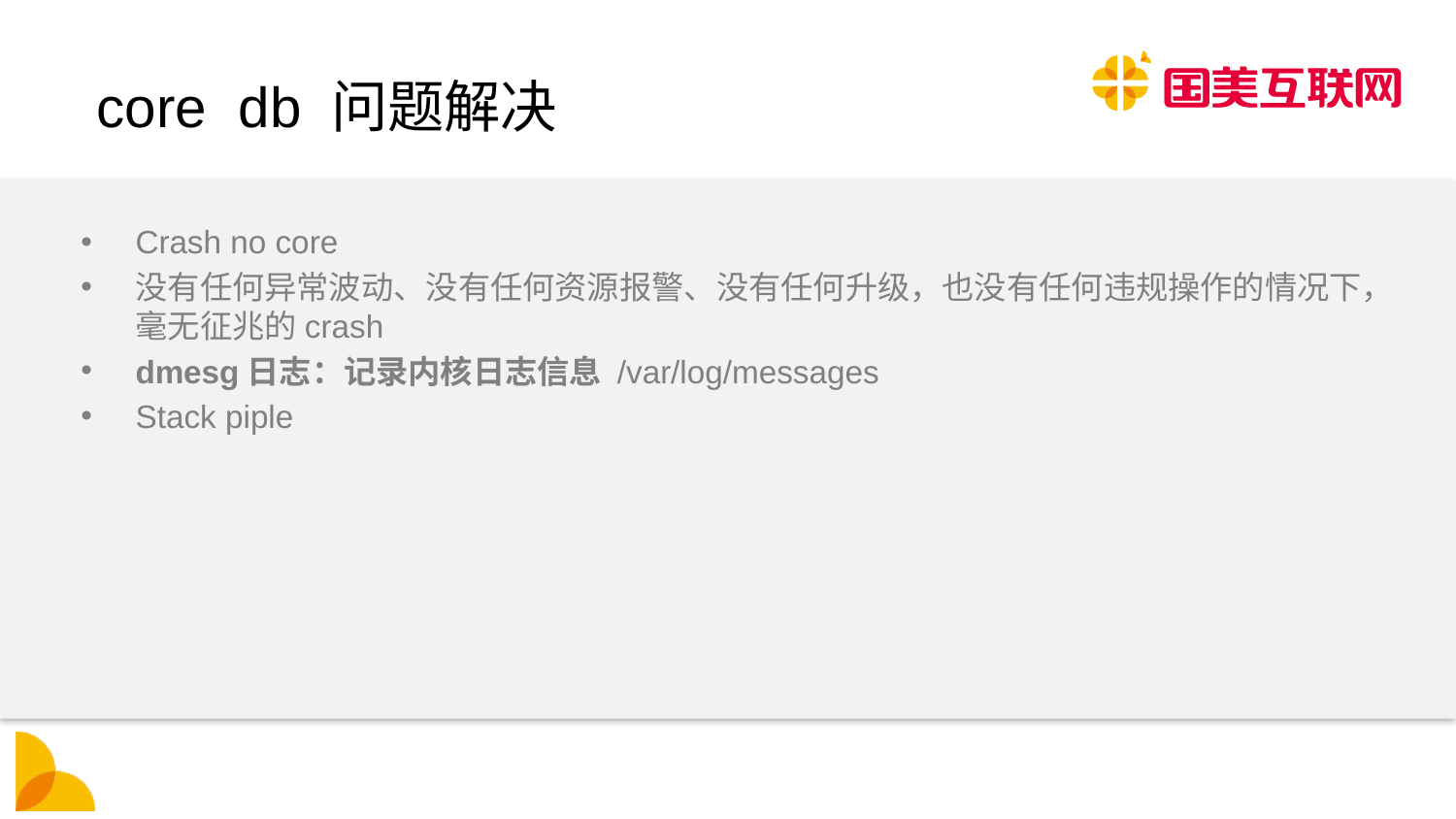

# core  db 问题解决
Crash no core
没有任何异常波动、没有任何资源报警、没有任何升级，也没有任何违规操作的情况下，毫无征兆的crash
dmesg日志：记录内核日志信息 /var/log/messages
Stack piple